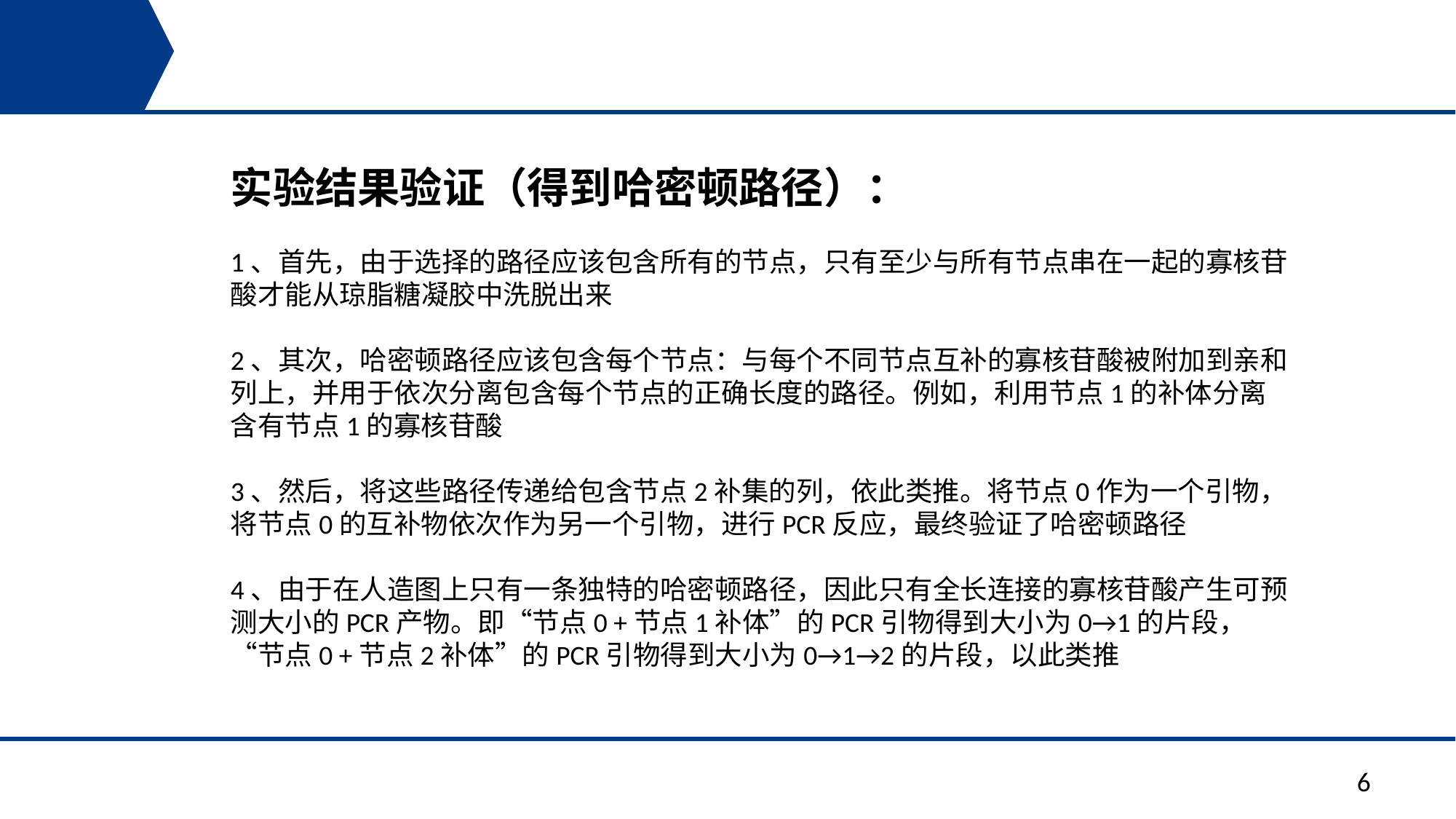

实验结果验证（得到哈密顿路径）：

1、首先，由于选择的路径应该包含所有的节点，只有至少与所有节点串在一起的寡核苷酸才能从琼脂糖凝胶中洗脱出来

2、其次，哈密顿路径应该包含每个节点：与每个不同节点互补的寡核苷酸被附加到亲和列上，并用于依次分离包含每个节点的正确长度的路径。例如，利用节点1的补体分离含有节点1的寡核苷酸

3、然后，将这些路径传递给包含节点2补集的列，依此类推。将节点0作为一个引物，将节点0的互补物依次作为另一个引物，进行PCR反应，最终验证了哈密顿路径

4、由于在人造图上只有一条独特的哈密顿路径，因此只有全长连接的寡核苷酸产生可预测大小的PCR产物。即“节点0 +节点1补体”的PCR引物得到大小为0→1的片段，“节点0 +节点2补体”的PCR引物得到大小为0→1→2的片段，以此类推
6